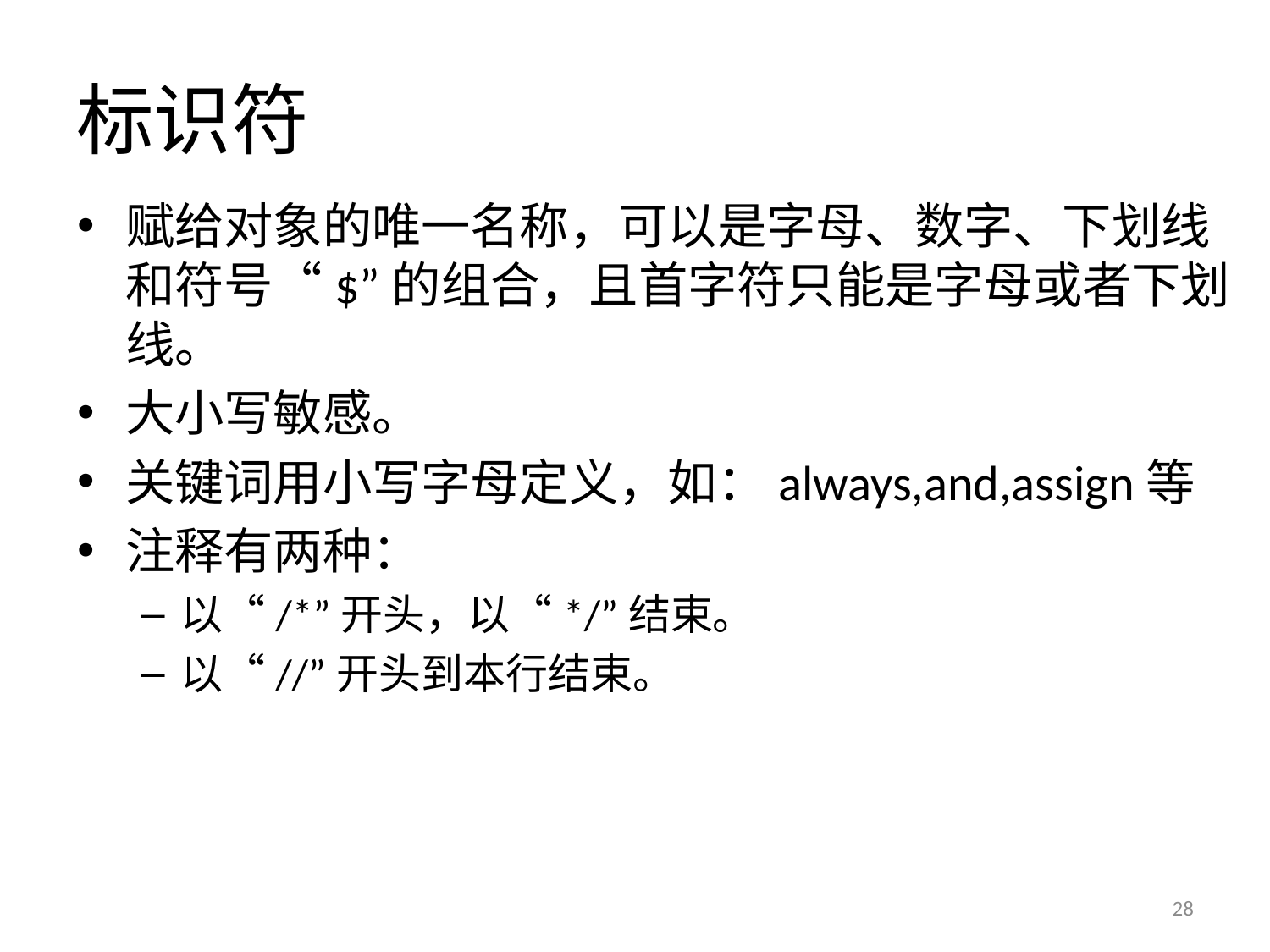

标识符
赋给对象的唯一名称，可以是字母、数字、下划线和符号“$”的组合，且首字符只能是字母或者下划线。
大小写敏感。
关键词用小写字母定义，如：always,and,assign等
注释有两种：
以“/*”开头，以“*/”结束。
以“//”开头到本行结束。

28